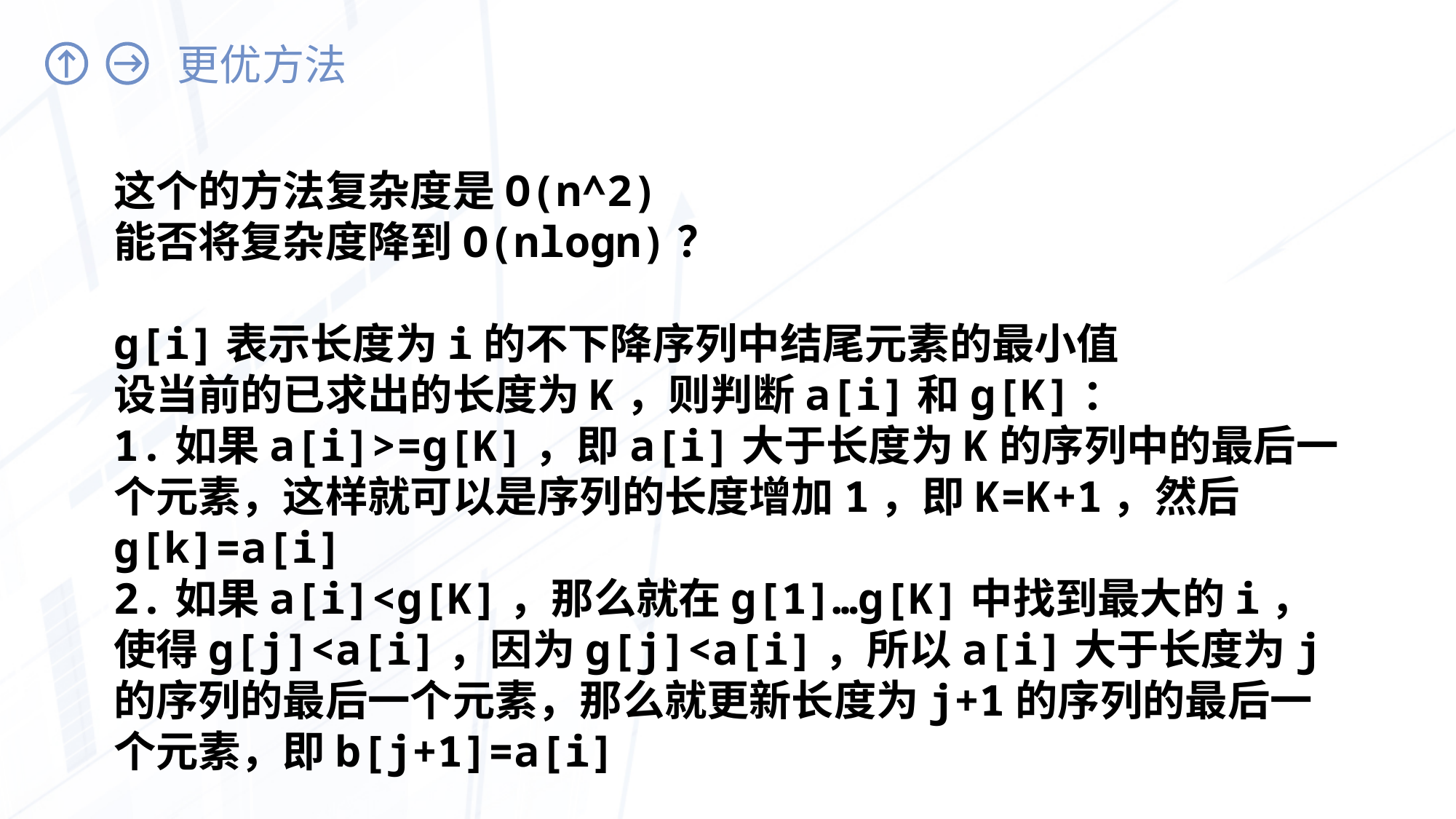

# 更优方法
这个的方法复杂度是O(n^2)
能否将复杂度降到O(nlogn)？

g[i]表示长度为i的不下降序列中结尾元素的最小值
设当前的已求出的长度为K，则判断a[i]和g[K]：
1.如果a[i]>=g[K]，即a[i]大于长度为K的序列中的最后一个元素，这样就可以是序列的长度增加1，即K=K+1，然后g[k]=a[i]
2.如果a[i]<g[K]，那么就在g[1]…g[K]中找到最大的i，使得g[j]<a[i]，因为g[j]<a[i]，所以a[i]大于长度为j的序列的最后一个元素，那么就更新长度为j+1的序列的最后一个元素，即b[j+1]=a[i]